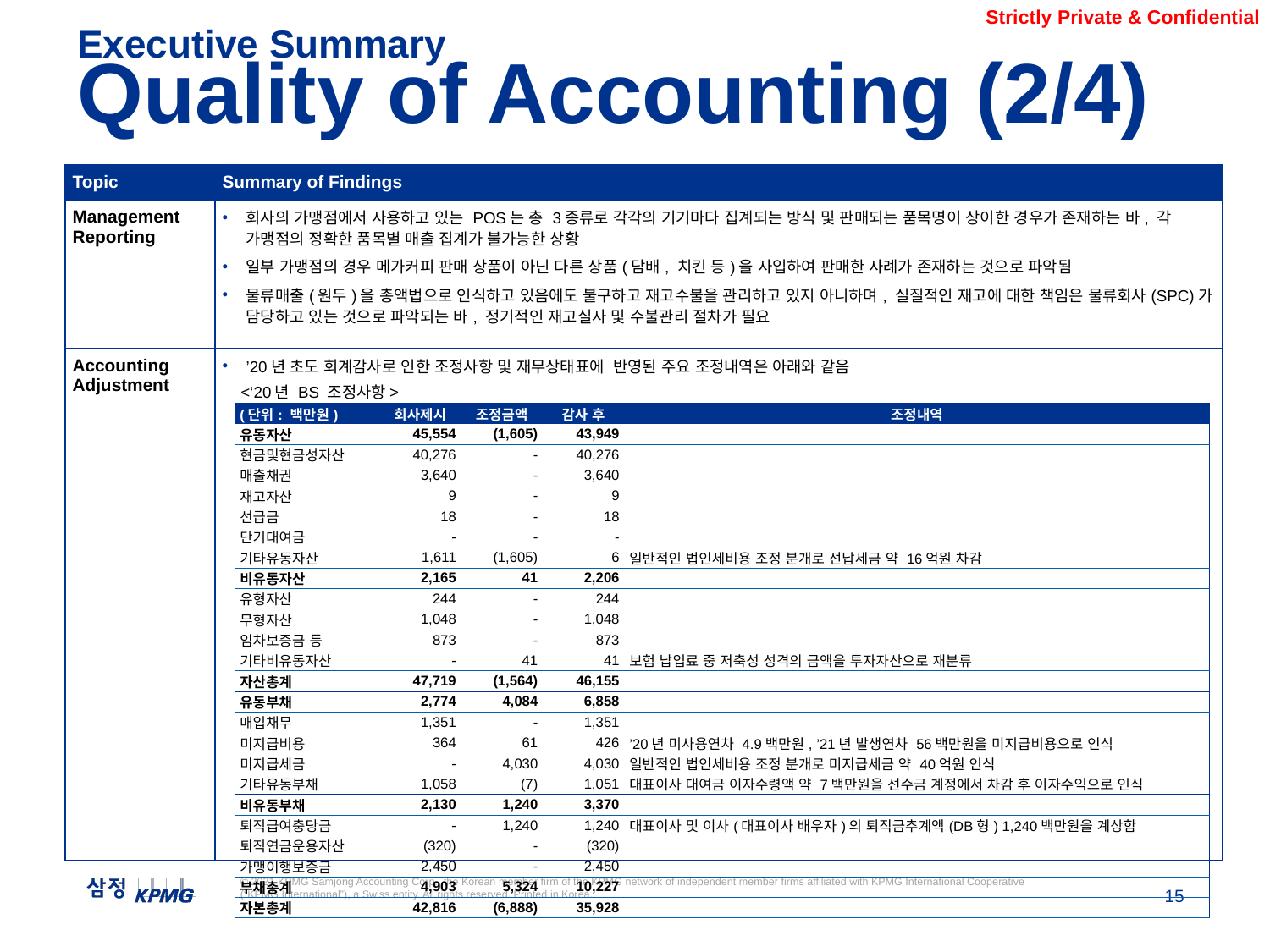

Executive Summary
Quality of Accounting (2/4)
| Topic | Summary of Findings |
| --- | --- |
| Management Reporting | 회사의 가맹점에서 사용하고 있는 POS는 총 3종류로 각각의 기기마다 집계되는 방식 및 판매되는 품목명이 상이한 경우가 존재하는 바, 각 가맹점의 정확한 품목별 매출 집계가 불가능한 상황 일부 가맹점의 경우 메가커피 판매 상품이 아닌 다른 상품(담배, 치킨 등)을 사입하여 판매한 사례가 존재하는 것으로 파악됨 물류매출(원두)을 총액법으로 인식하고 있음에도 불구하고 재고수불을 관리하고 있지 아니하며, 실질적인 재고에 대한 책임은 물류회사(SPC)가 담당하고 있는 것으로 파악되는 바, 정기적인 재고실사 및 수불관리 절차가 필요 |
| Accounting Adjustment | ’20년 초도 회계감사로 인한 조정사항 및 재무상태표에 반영된 주요 조정내역은 아래와 같음 |
<‘20년 BS 조정사항>
| (단위: 백만원) | 회사제시 | 조정금액 | 감사 후 | 조정내역 |
| --- | --- | --- | --- | --- |
| 유동자산 | 45,554 | (1,605) | 43,949 |  |
| 현금및현금성자산 | 40,276 | - | 40,276 |  |
| 매출채권 | 3,640 | - | 3,640 |  |
| 재고자산 | 9 | - | 9 |  |
| 선급금 | 18 | - | 18 |  |
| 단기대여금 | - | - | - |  |
| 기타유동자산 | 1,611 | (1,605) | 6 | 일반적인 법인세비용 조정 분개로 선납세금 약 16억원 차감 |
| 비유동자산 | 2,165 | 41 | 2,206 |  |
| 유형자산 | 244 | - | 244 |  |
| 무형자산 | 1,048 | - | 1,048 |  |
| 임차보증금 등 | 873 | - | 873 |  |
| 기타비유동자산 | - | 41 | 41 | 보험 납입료 중 저축성 성격의 금액을 투자자산으로 재분류 |
| 자산총계 | 47,719 | (1,564) | 46,155 |  |
| 유동부채 | 2,774 | 4,084 | 6,858 |  |
| 매입채무 | 1,351 | - | 1,351 |  |
| 미지급비용 | 364 | 61 | 426 | ’20년 미사용연차 4.9백만원, ’21년 발생연차 56백만원을 미지급비용으로 인식 |
| 미지급세금 | - | 4,030 | 4,030 | 일반적인 법인세비용 조정 분개로 미지급세금 약 40억원 인식 |
| 기타유동부채 | 1,058 | (7) | 1,051 | 대표이사 대여금 이자수령액 약 7백만원을 선수금 계정에서 차감 후 이자수익으로 인식 |
| 비유동부채 | 2,130 | 1,240 | 3,370 |  |
| 퇴직급여충당금 | - | 1,240 | 1,240 | 대표이사 및 이사(대표이사 배우자)의 퇴직금추계액(DB형) 1,240백만원을 계상함 |
| 퇴직연금운용자산 | (320) | - | (320) |  |
| 가맹이행보증금 | 2,450 | - | 2,450 |  |
| 부채총계 | 4,903 | 5,324 | 10,227 |  |
| 자본총계 | 42,816 | (6,888) | 35,928 |  |